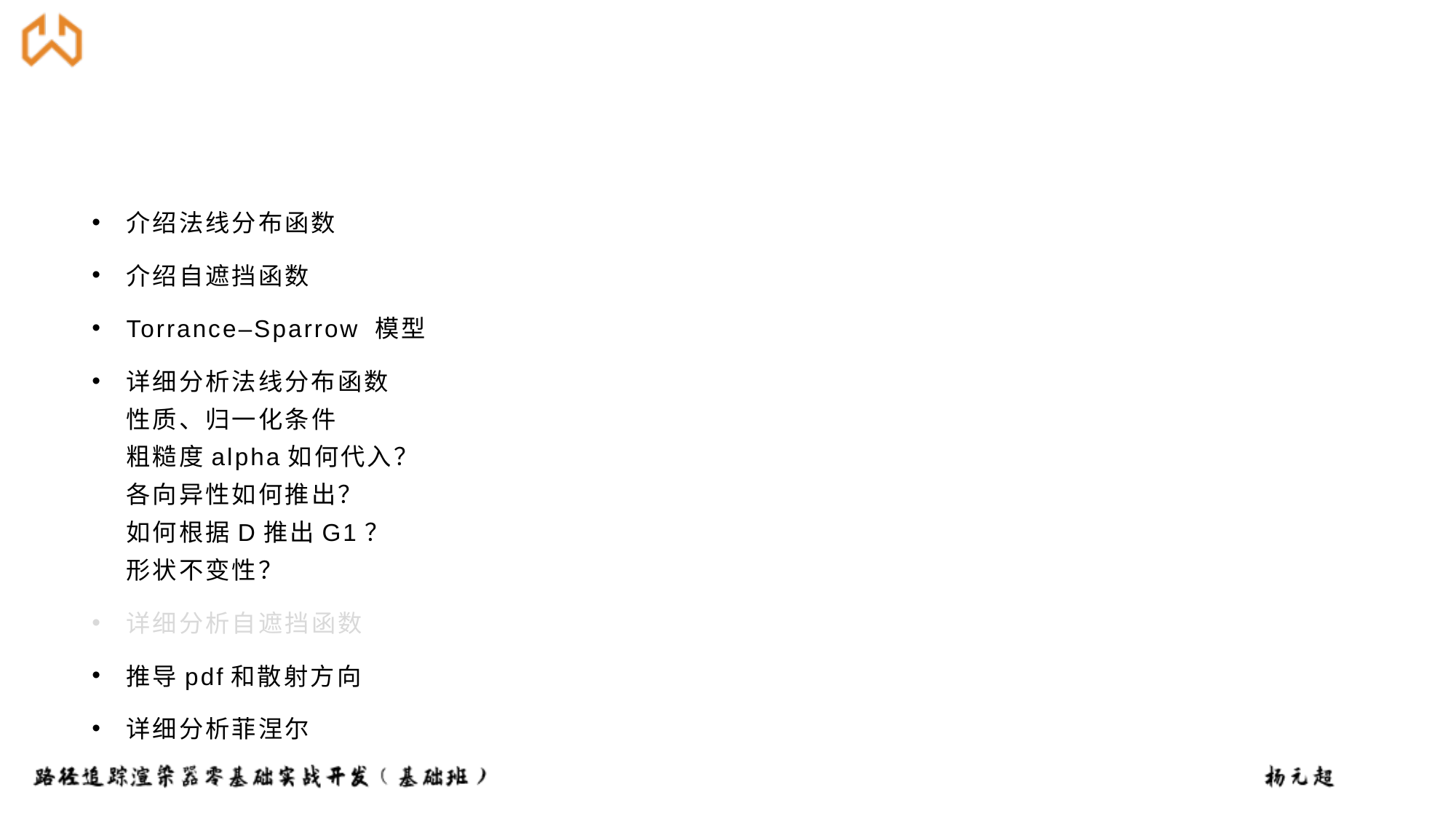

#
介绍法线分布函数
介绍自遮挡函数
Torrance–Sparrow 模型
详细分析法线分布函数
性质、归一化条件
粗糙度alpha如何代入？
各向异性如何推出？
如何根据D推出G1？
形状不变性？
详细分析自遮挡函数
推导pdf和散射方向
详细分析菲涅尔